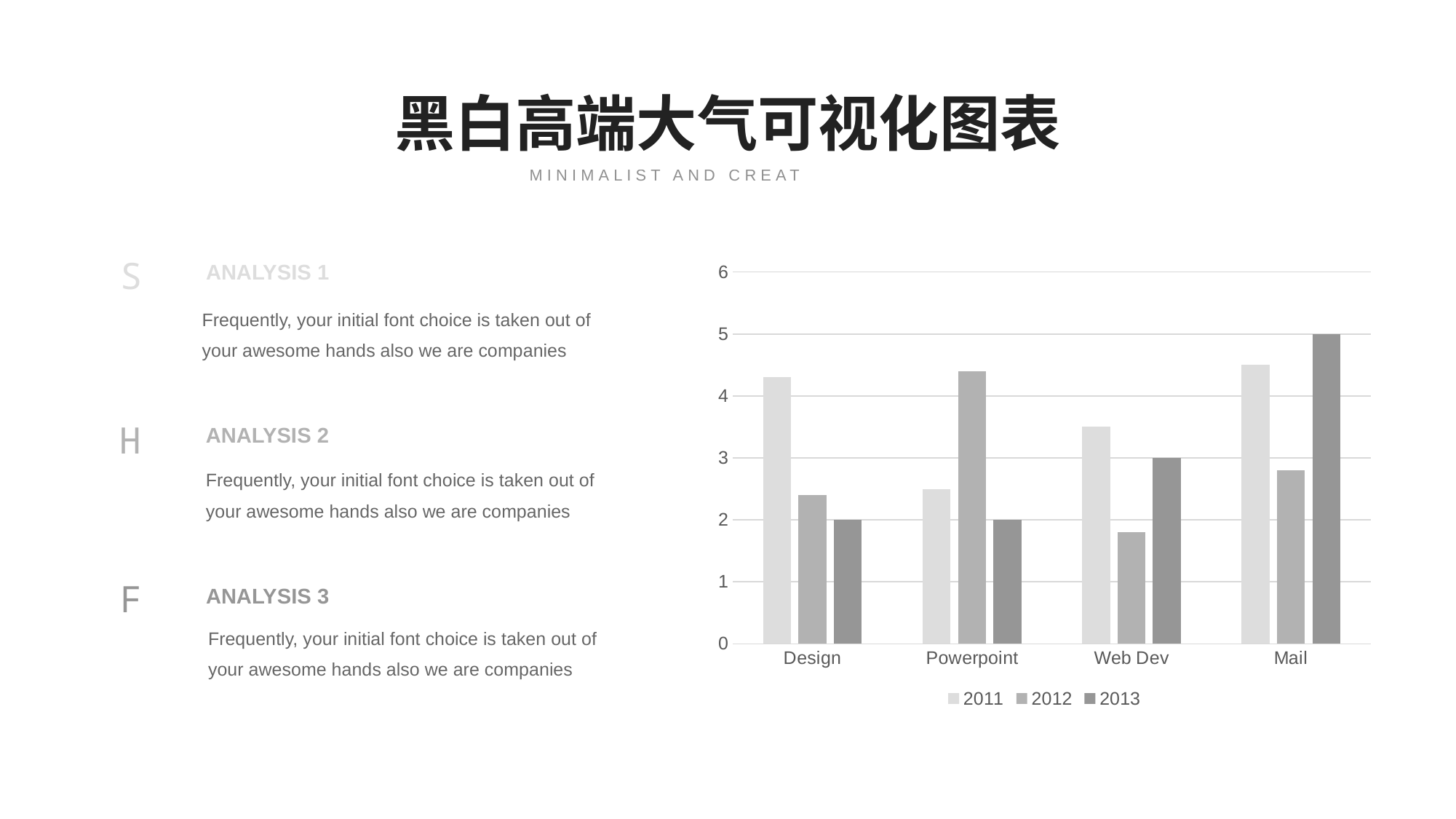

黑白高端大气可视化图表
MINIMALIST AND CREATIVE THEME
S
ANALYSIS 1
Frequently, your initial font choice is taken out of your awesome hands also we are companies

### Chart

| Category | 2011 | 2012 | 2013 |
|---|---|---|---|
| Design | 4.3 | 2.4 | 2.0 |
| Powerpoint | 2.5 | 4.4 | 2.0 |
| Web Dev | 3.5 | 1.8 | 3.0 |
| Mail | 4.5 | 2.8 | 5.0 |
H
ANALYSIS 2
Frequently, your initial font choice is taken out of your awesome hands also we are companies
F
ANALYSIS 3
Frequently, your initial font choice is taken out of your awesome hands also we are companies